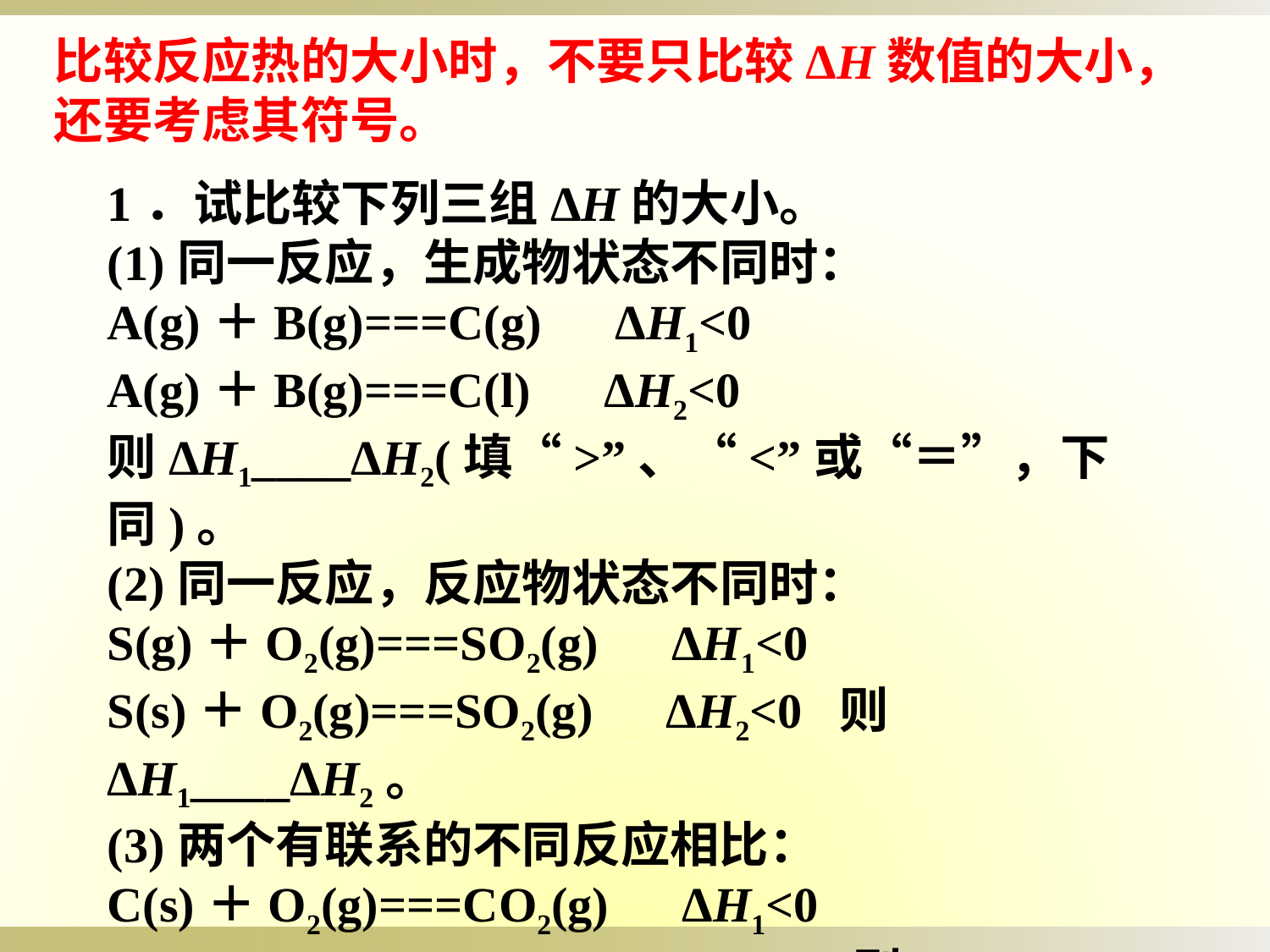

比较反应热的大小时，不要只比较ΔH数值的大小，还要考虑其符号。
1．试比较下列三组ΔH的大小。
(1)同一反应，生成物状态不同时：
A(g)＋B(g)===C(g)　ΔH1<0
A(g)＋B(g)===C(l)　ΔH2<0
则ΔH1____ΔH2(填“>”、“<”或“＝”，下同)。
(2)同一反应，反应物状态不同时：
S(g)＋O2(g)===SO2(g)　ΔH1<0
S(s)＋O2(g)===SO2(g)　ΔH2<0  则ΔH1____ΔH2。
(3)两个有联系的不同反应相比：
C(s)＋O2(g)===CO2(g)　ΔH1<0
C(s)＋O2(g)===CO(g)　ΔH2<0   则ΔH1____ΔH2。